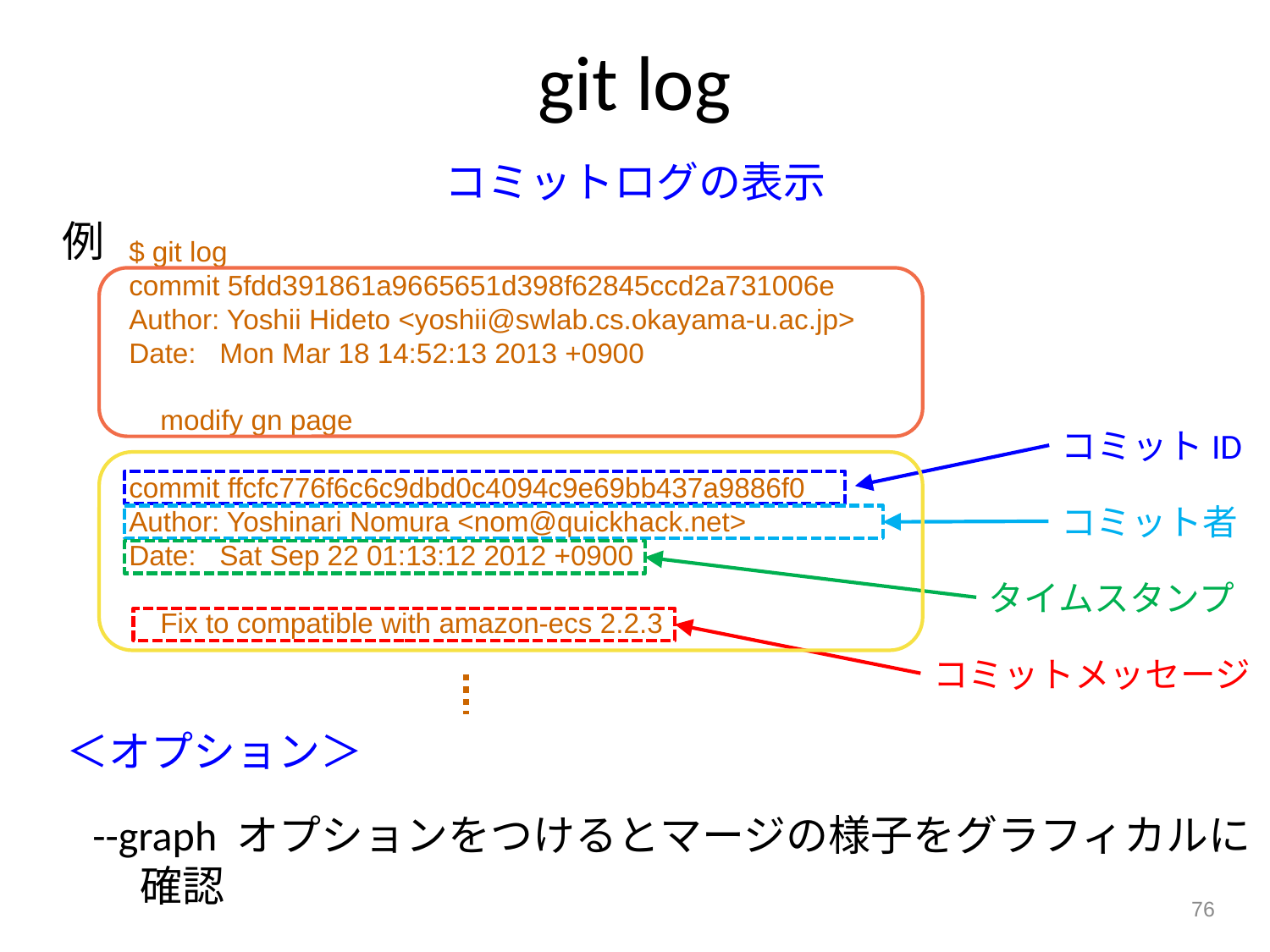

# git log
コミットログの表示
例
$ git log
commit 5fdd391861a9665651d398f62845ccd2a731006e
Author: Yoshii Hideto <yoshii@swlab.cs.okayama-u.ac.jp>
Date:   Mon Mar 18 14:52:13 2013 +0900

    modify gn page

commit ffcfc776f6c6c9dbd0c4094c9e69bb437a9886f0
Author: Yoshinari Nomura <nom@quickhack.net>
Date:   Sat Sep 22 01:13:12 2012 +0900

    Fix to compatible with amazon-ecs 2.2.3

コミットID

コミット者

タイムスタンプ

コミットメッセージ
＜オプション＞
--graph オプションをつけるとマージの様子をグラフィカルに確認
76